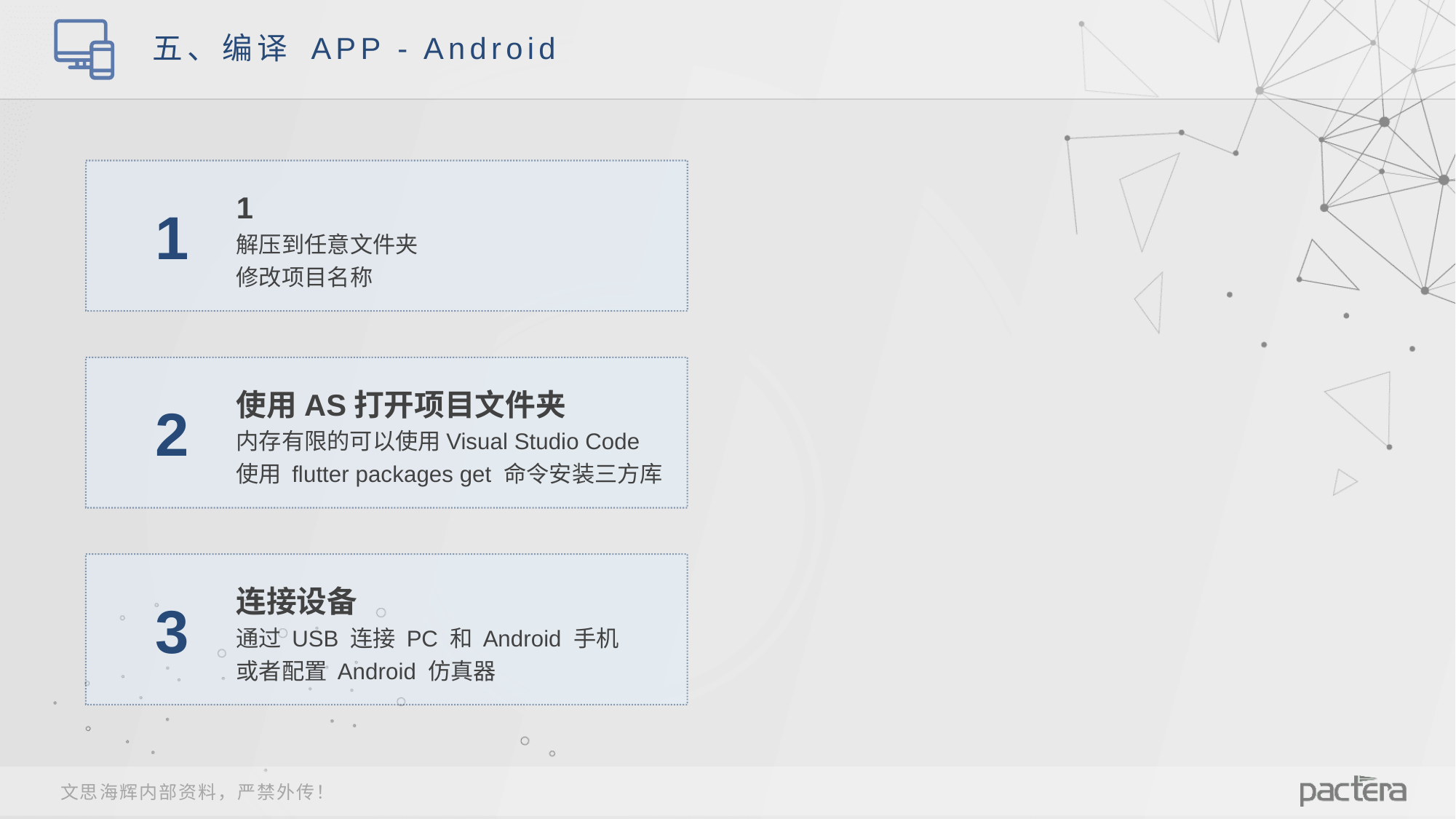

# 五、编译 APP - Android
1
解压到任意文件夹
修改项目名称
1
使用AS打开项目文件夹
内存有限的可以使用Visual Studio Code
使用 flutter packages get 命令安装三方库
2
连接设备
通过 USB 连接 PC 和 Android 手机
或者配置 Android 仿真器
3